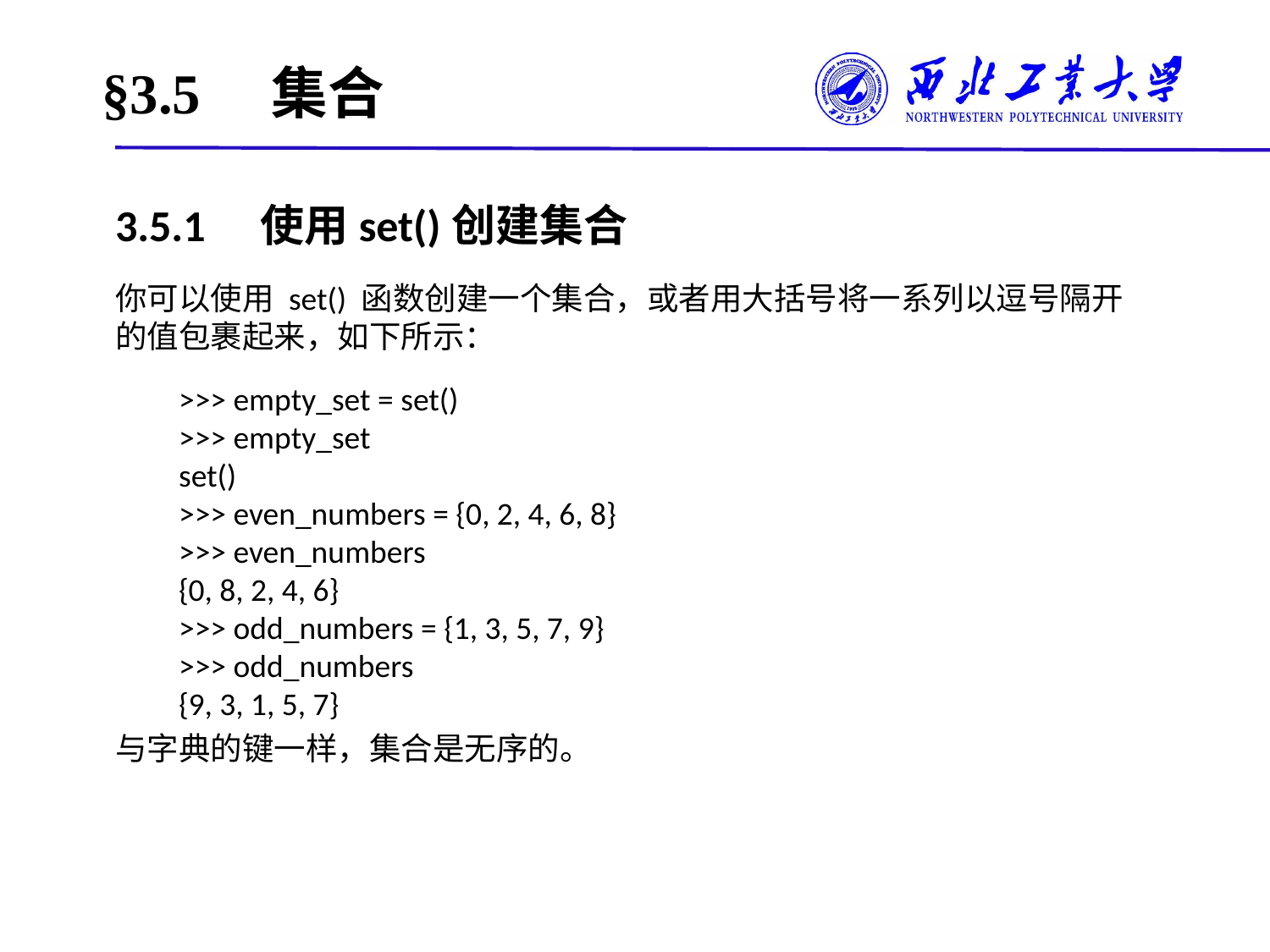

# §3.5　集合
3.5.1　使用set()创建集合

你可以使用 set() 函数创建一个集合，或者用大括号将一系列以逗号隔开的值包裹起来，如下所示：
>>> empty_set = set()
>>> empty_set
set()
>>> even_numbers = {0, 2, 4, 6, 8}
>>> even_numbers
{0, 8, 2, 4, 6}
>>> odd_numbers = {1, 3, 5, 7, 9}
>>> odd_numbers
{9, 3, 1, 5, 7}
与字典的键一样，集合是无序的。